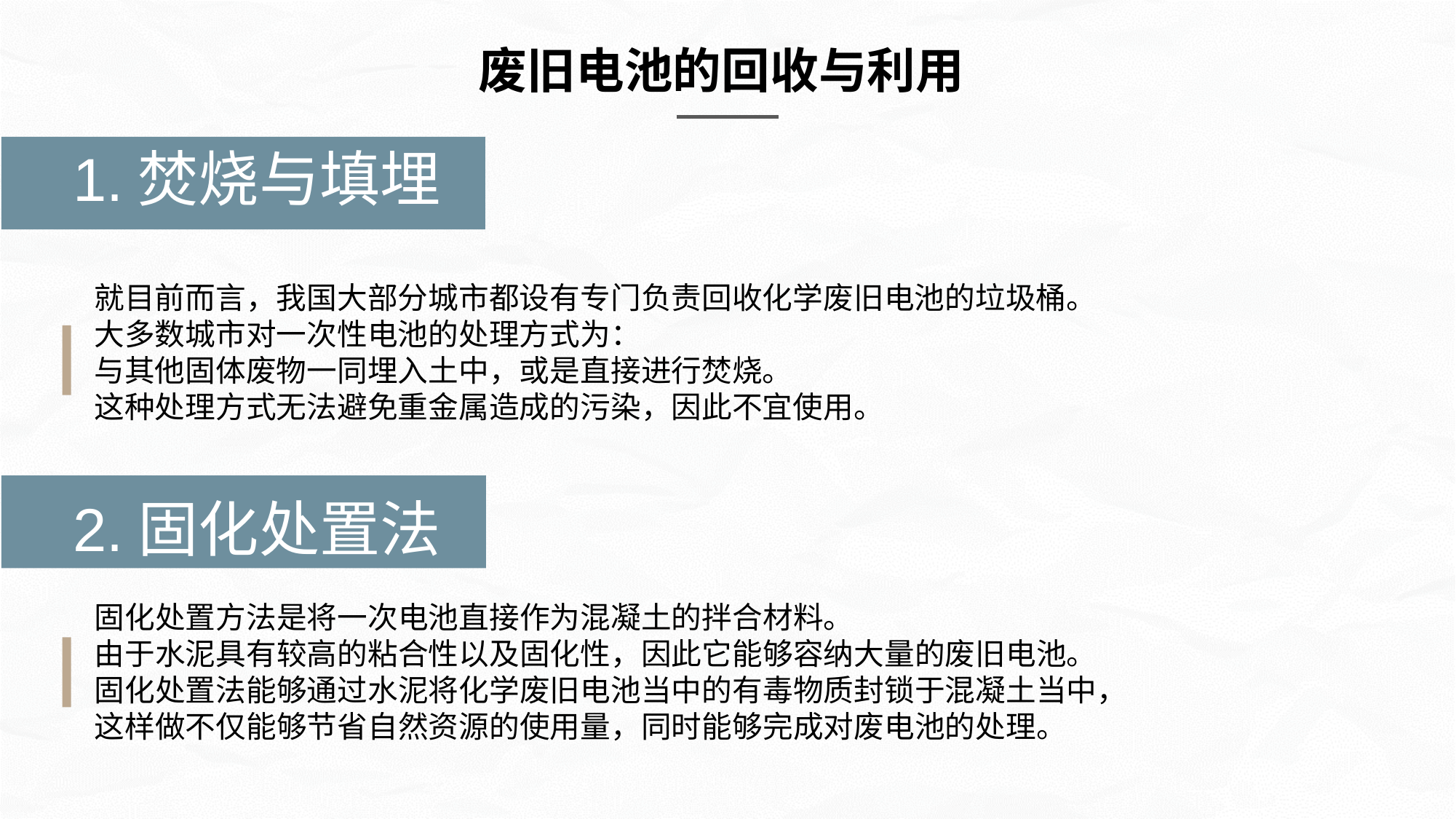

废旧电池的回收与利用
1.焚烧与填埋

就目前而言，我国大部分城市都设有专门负责回收化学废旧电池的垃圾桶。
大多数城市对一次性电池的处理方式为：
与其他固体废物一同埋入土中，或是直接进行焚烧。
这种处理方式无法避免重金属造成的污染，因此不宜使用。

2.固化处置法
固化处置方法是将一次电池直接作为混凝土的拌合材料。
由于水泥具有较高的粘合性以及固化性，因此它能够容纳大量的废旧电池。
固化处置法能够通过水泥将化学废旧电池当中的有毒物质封锁于混凝土当中，
这样做不仅能够节省自然资源的使用量，同时能够完成对废电池的处理。